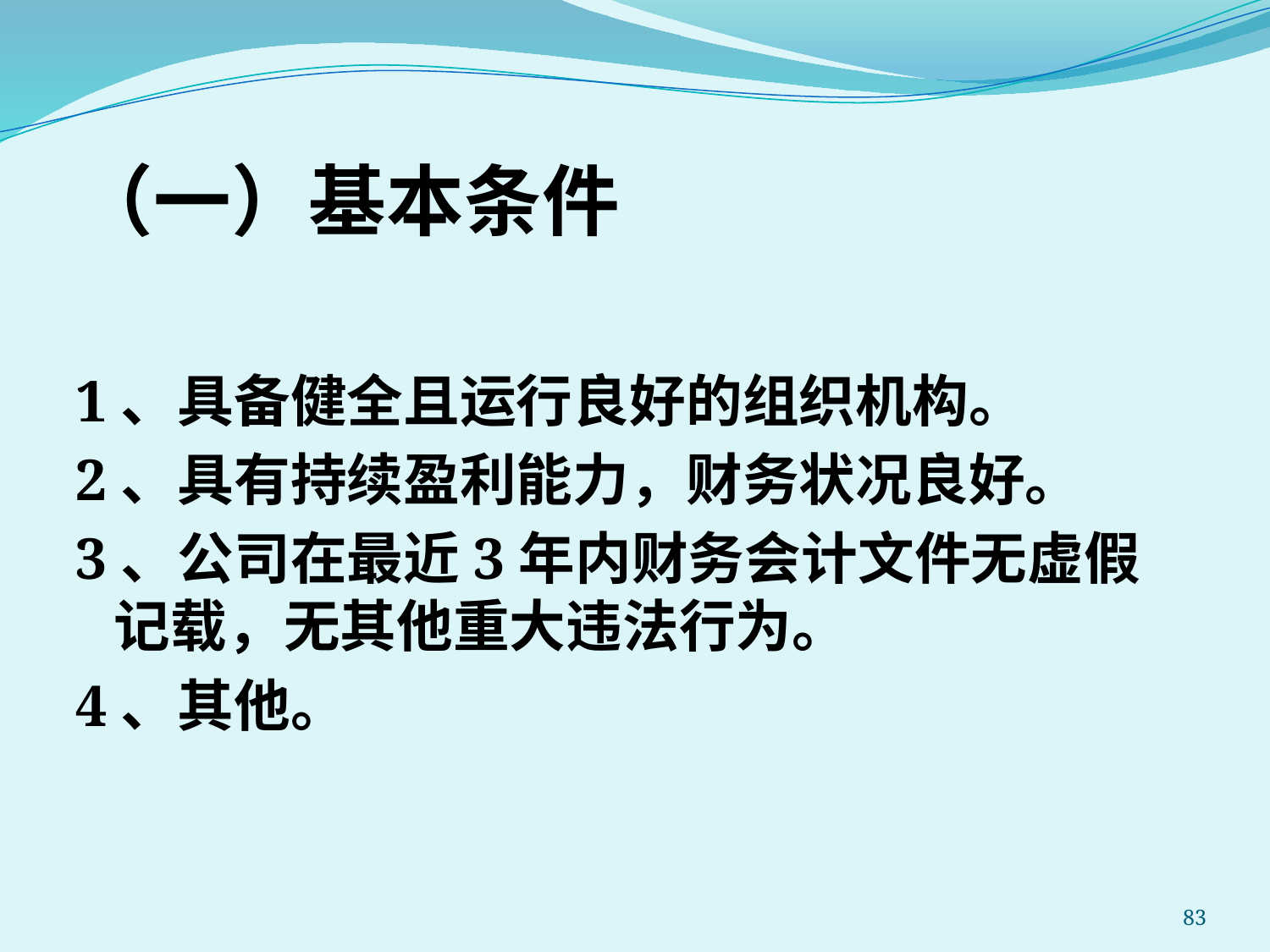

（一）基本条件

1、具备健全且运行良好的组织机构。
2、具有持续盈利能力，财务状况良好。
3、公司在最近3年内财务会计文件无虚假记载，无其他重大违法行为。
4、其他。

83